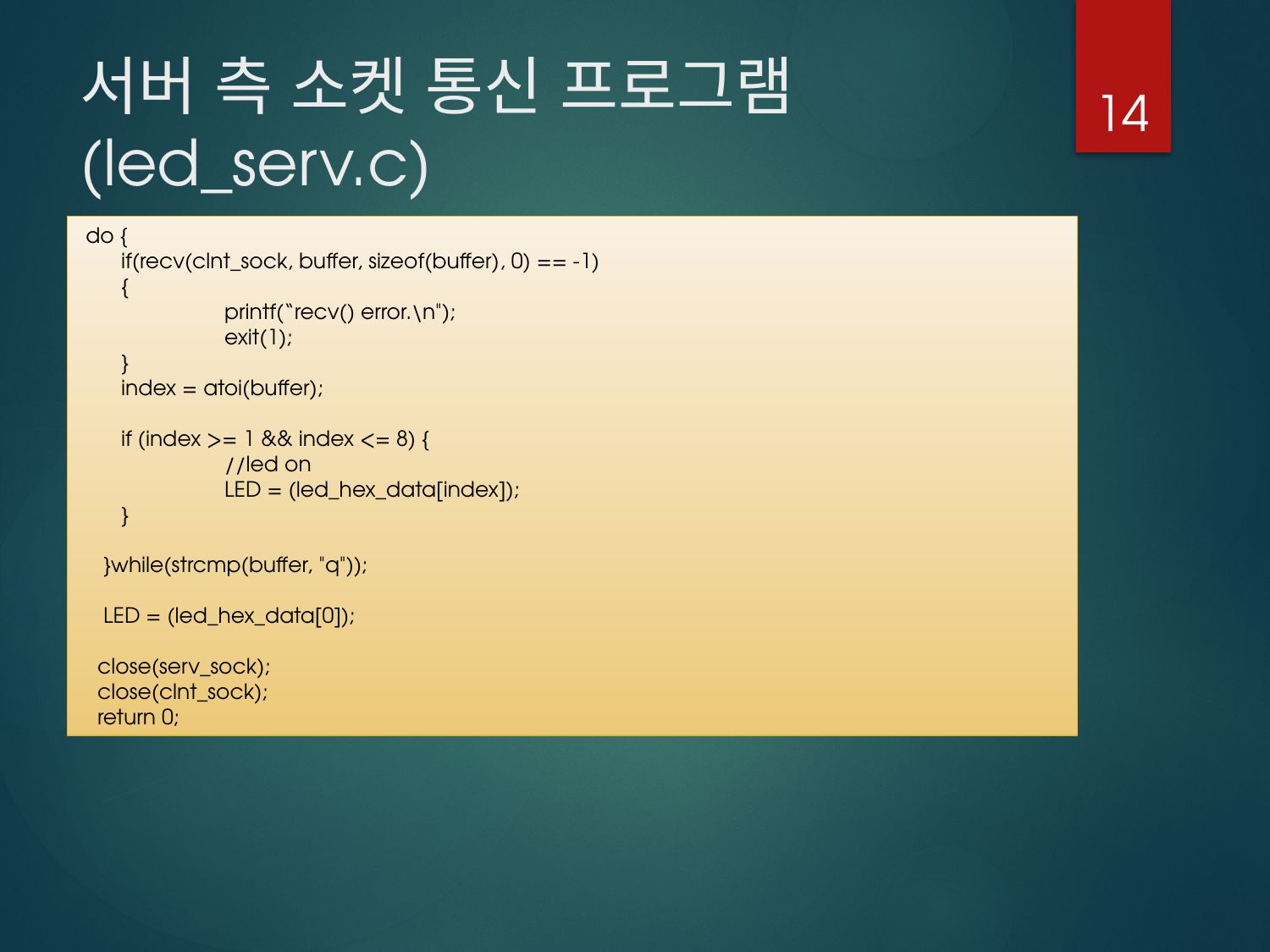

# 서버 측 소켓 통신 프로그램(led_serv.c)
14
 do {
       if(recv(clnt_sock, buffer, sizeof(buffer), 0) == -1)
       {
	   printf(“recv() error.\n");
	   exit(1);
       }
       index = atoi(buffer);

       if (index >= 1 && index <= 8) {
	   //led on
	   LED = (led_hex_data[index]);
       }

    }while(strcmp(buffer, "q"));

    LED = (led_hex_data[0]);

   close(serv_sock);
   close(clnt_sock);
   return 0;